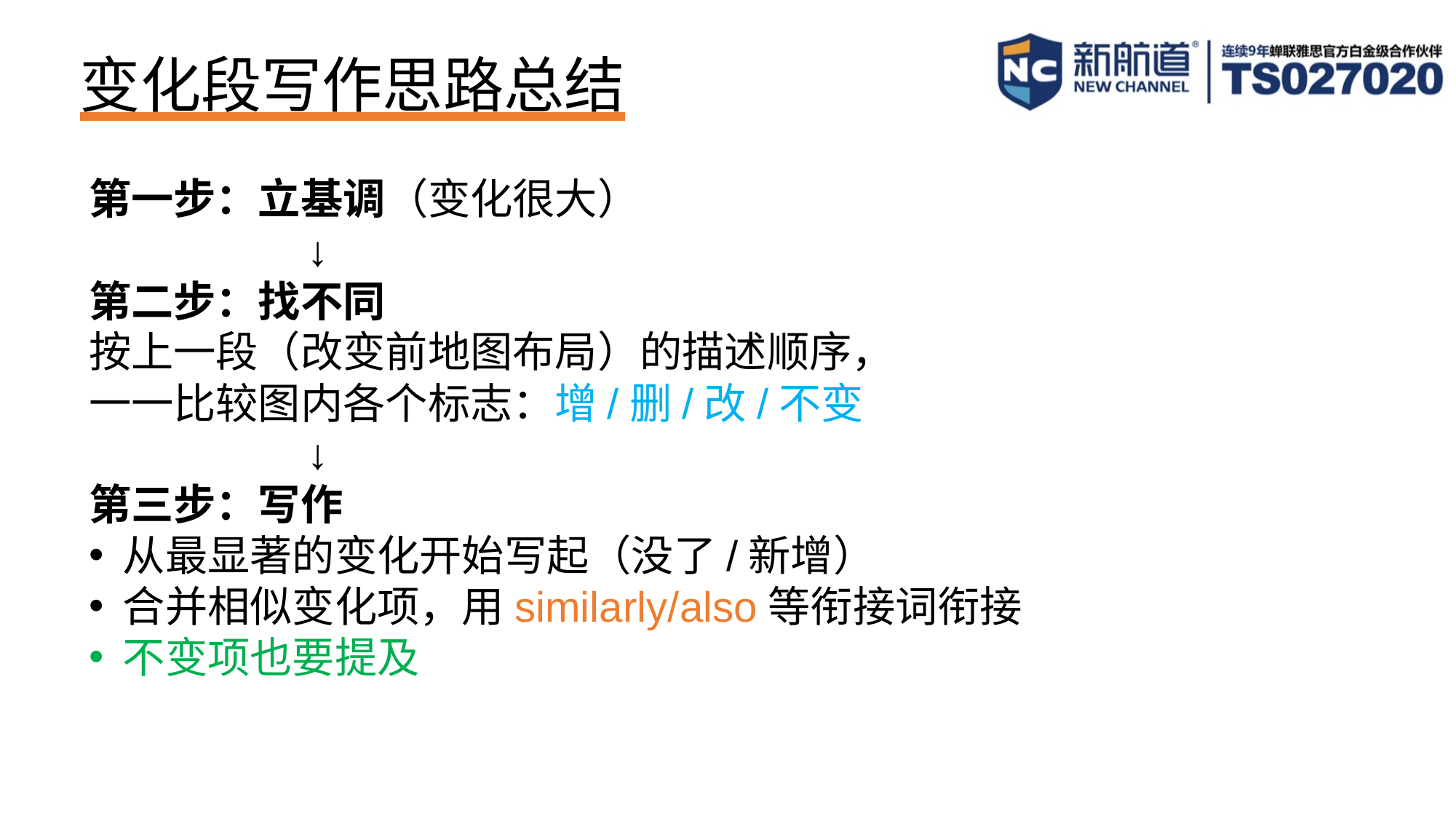

# 变化段写作思路总结
第一步：立基调（变化很大）
		↓
第二步：找不同
按上一段（改变前地图布局）的描述顺序，
一一比较图内各个标志：增/删/改/不变
		↓
第三步：写作
从最显著的变化开始写起（没了/新增）
合并相似变化项，用similarly/also等衔接词衔接
不变项也要提及